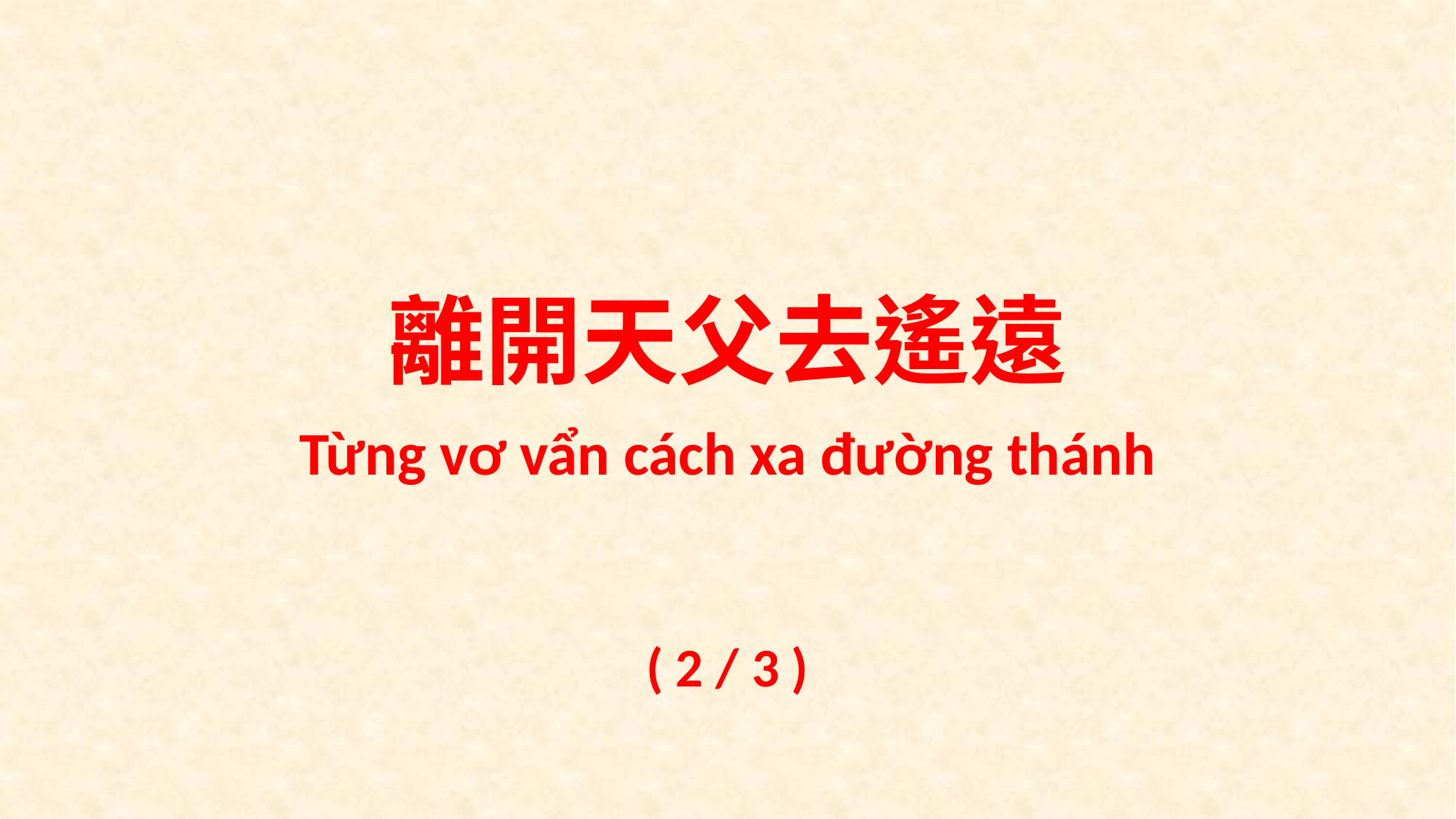

離開天父去遙遠
Từng vơ vẩn cách xa đường thánh
( 2 / 3 )